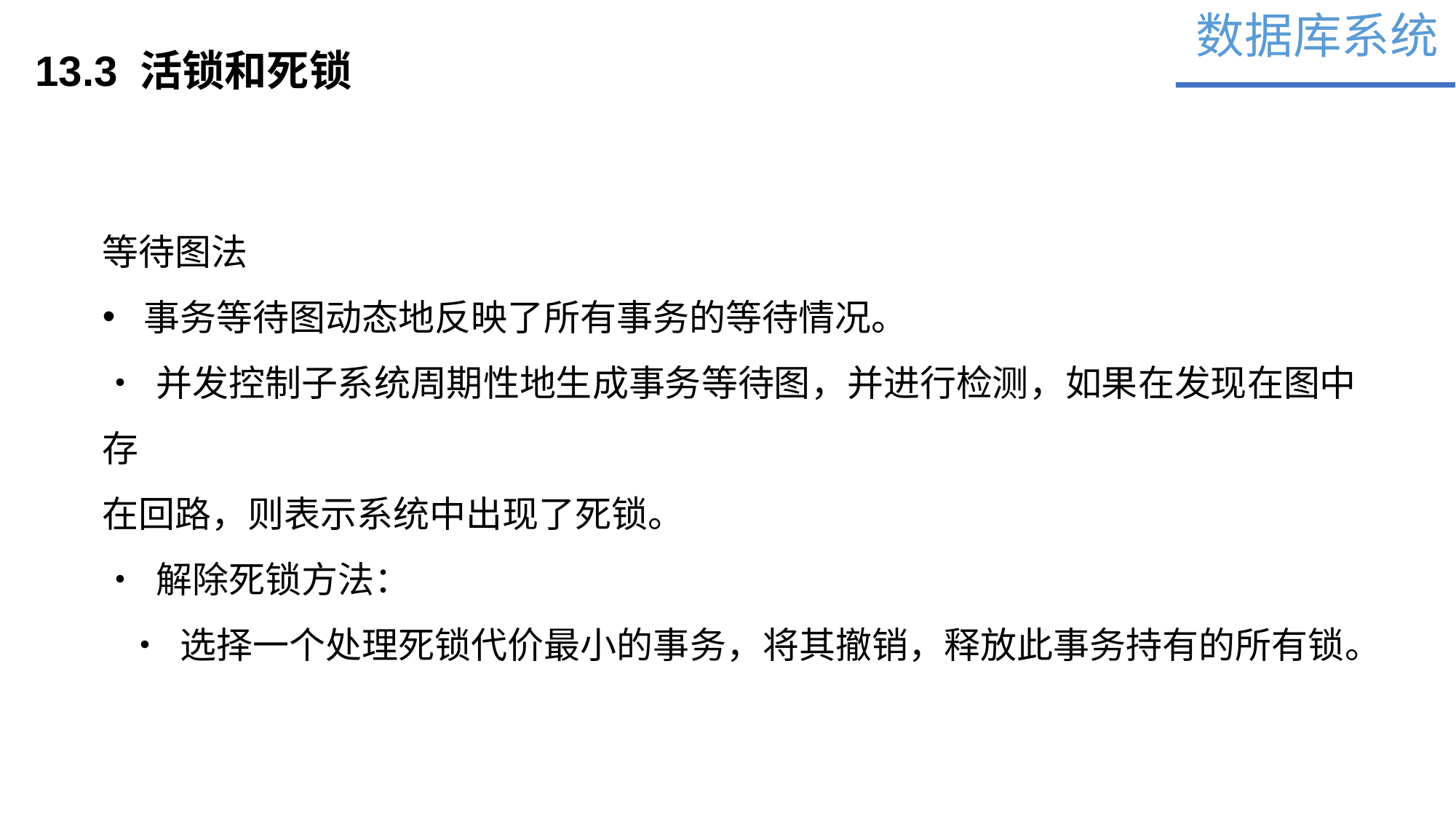

数据库系统
13.3 活锁和死锁

等待图法
事务等待图动态地反映了所有事务的等待情况。
• 并发控制子系统周期性地生成事务等待图，并进行检测，如果在发现在图中存
在回路，则表示系统中出现了死锁。
• 解除死锁方法：
   • 选择一个处理死锁代价最小的事务，将其撤销，释放此事务持有的所有锁。